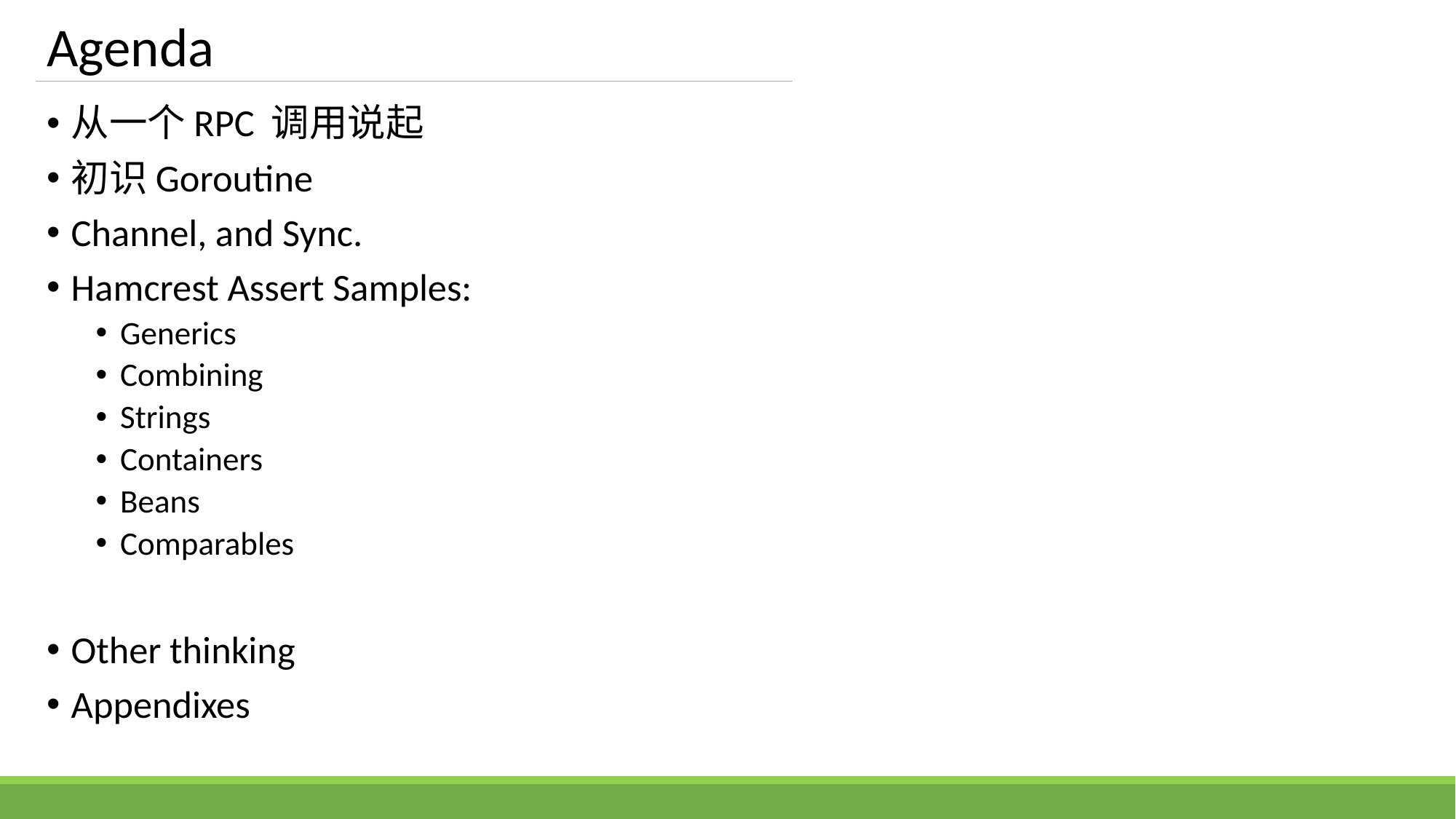

# Agenda
从一个RPC 调用说起
初识Goroutine
Channel, and Sync.
Hamcrest Assert Samples:
Generics
Combining
Strings
Containers
Beans
Comparables

Other thinking
Appendixes